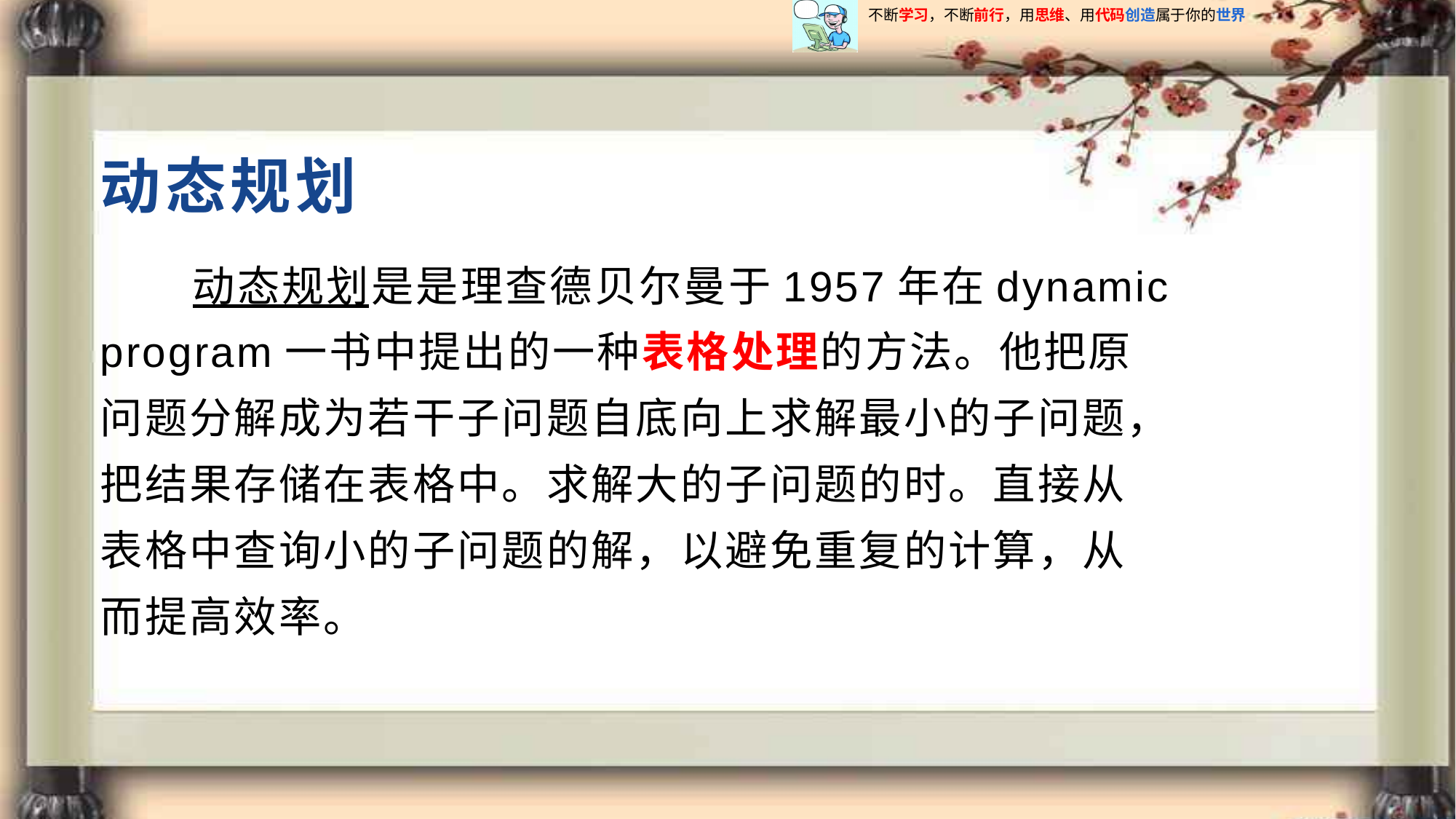

# 动态规划
       动态规划是是理查德贝尔曼于1957年在dynamic program一书中提出的一种表格处理的方法。他把原问题分解成为若干子问题自底向上求解最小的子问题，把结果存储在表格中。求解大的子问题的时。直接从表格中查询小的子问题的解，以避免重复的计算，从而提高效率。